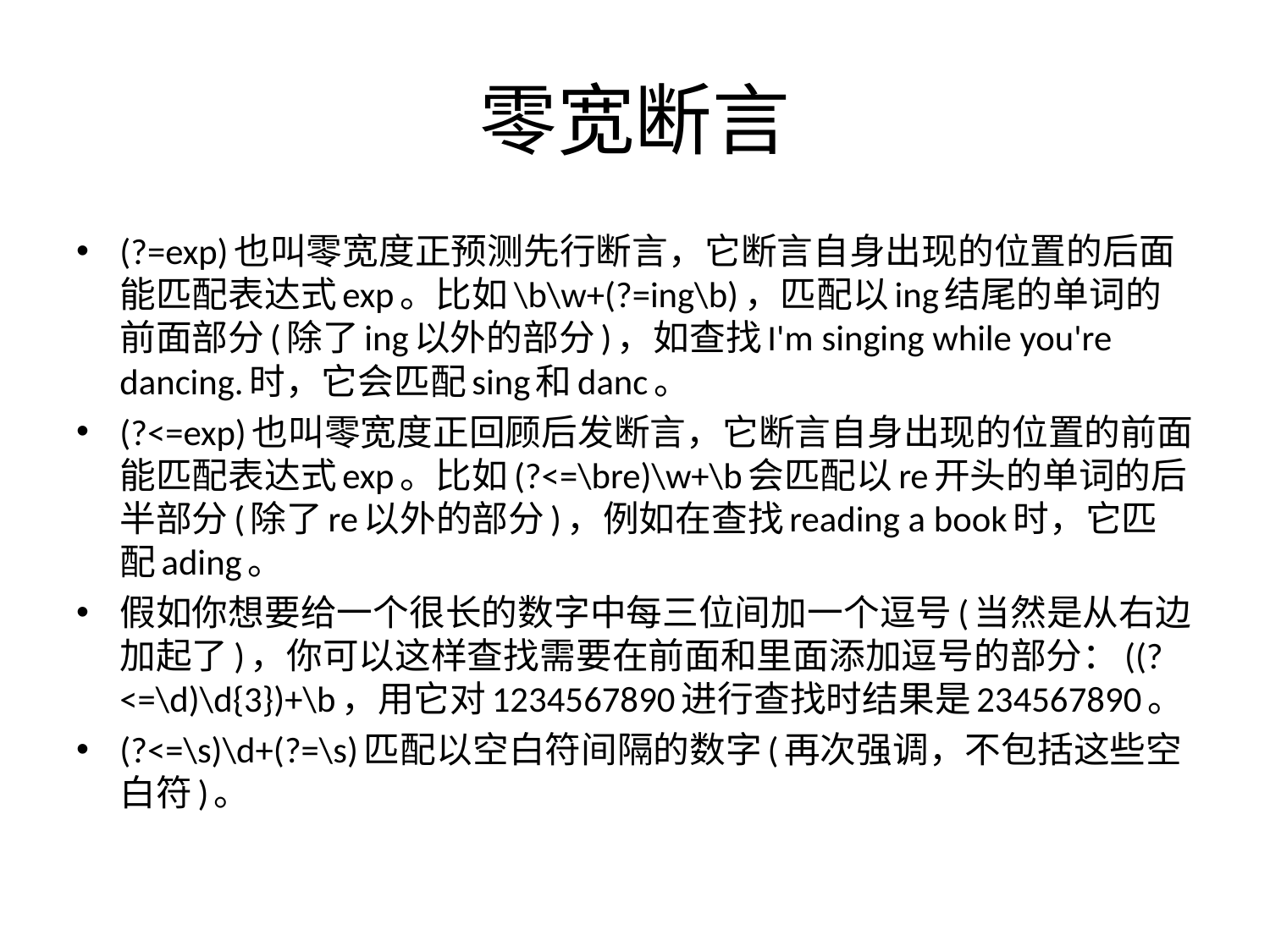

# 零宽断言
(?=exp)也叫零宽度正预测先行断言，它断言自身出现的位置的后面能匹配表达式exp。比如\b\w+(?=ing\b)，匹配以ing结尾的单词的前面部分(除了ing以外的部分)，如查找I'm singing while you're dancing.时，它会匹配sing和danc。
(?<=exp)也叫零宽度正回顾后发断言，它断言自身出现的位置的前面能匹配表达式exp。比如(?<=\bre)\w+\b会匹配以re开头的单词的后半部分(除了re以外的部分)，例如在查找reading a book时，它匹配ading。
假如你想要给一个很长的数字中每三位间加一个逗号(当然是从右边加起了)，你可以这样查找需要在前面和里面添加逗号的部分：((?<=\d)\d{3})+\b，用它对1234567890进行查找时结果是234567890。
(?<=\s)\d+(?=\s)匹配以空白符间隔的数字(再次强调，不包括这些空白符)。